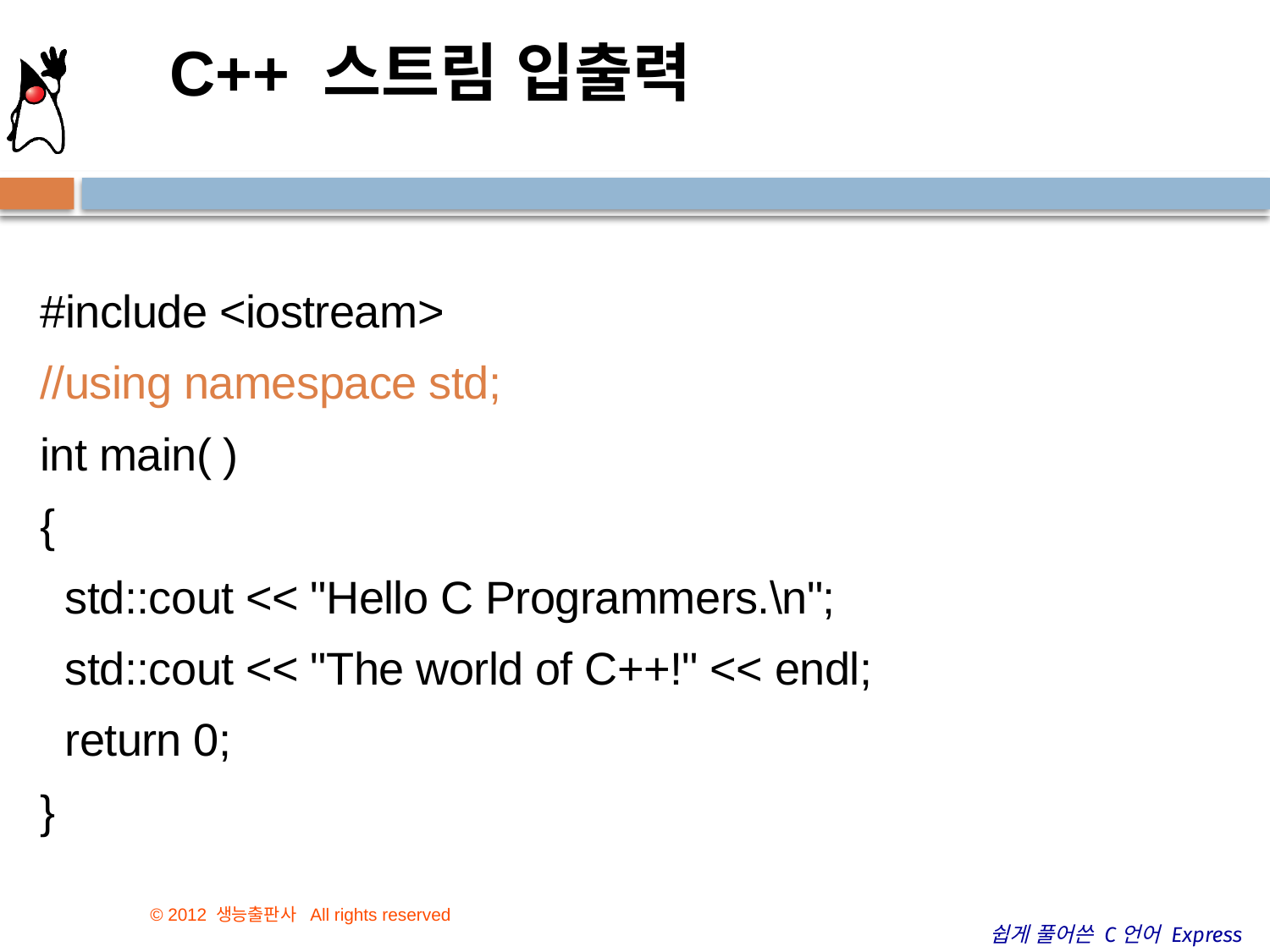

C++ 스트림 입출력
#include <iostream>
//using namespace std;
int main( )
{
  std::cout << "Hello C Programmers.\n";
  std::cout << "The world of C++!" << endl;
  return 0;
}